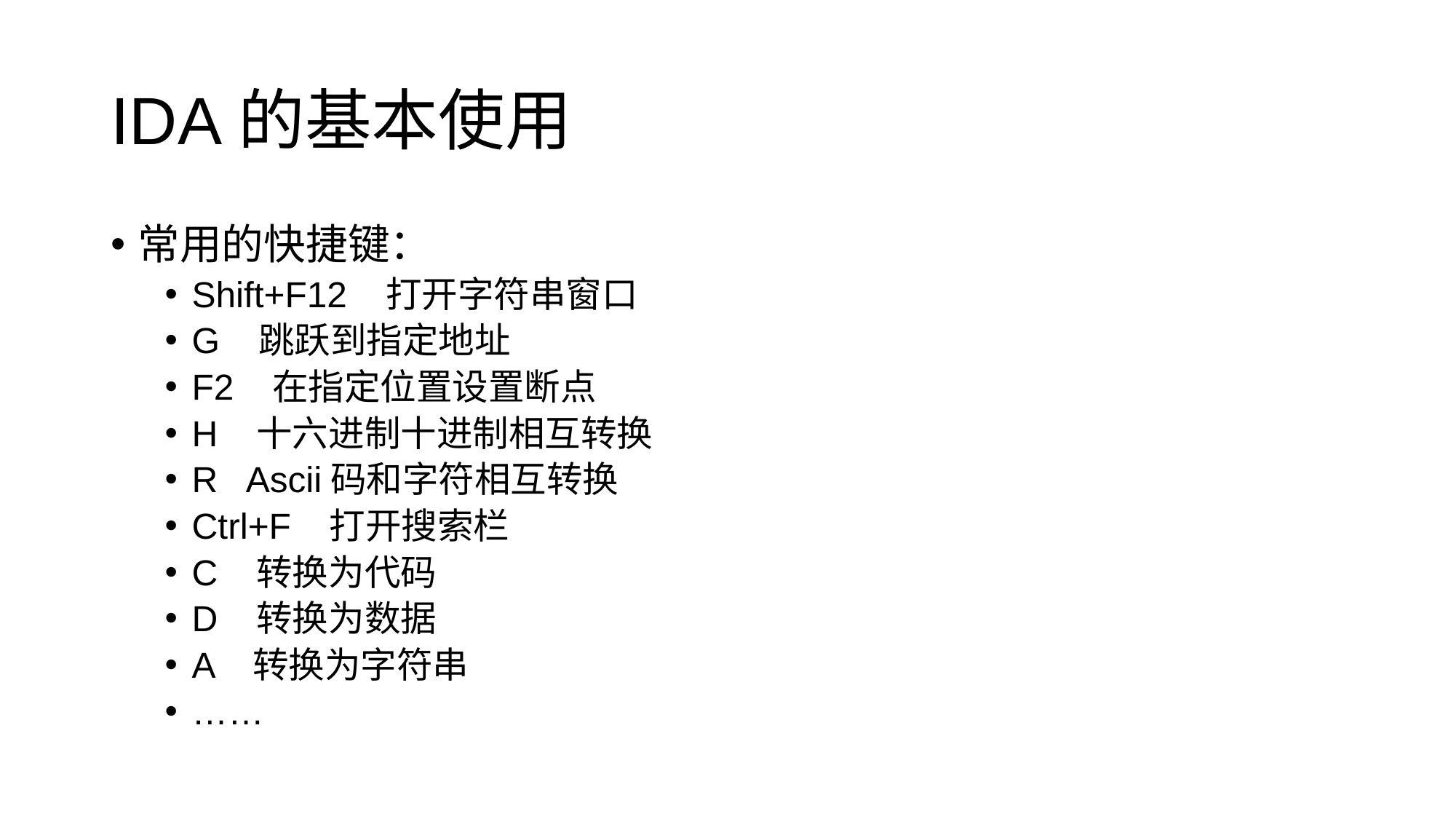

# IDA的基本使用
常用的快捷键：
Shift+F12   打开字符串窗口
G   跳跃到指定地址
F2   在指定位置设置断点
H   十六进制十进制相互转换
R   Ascii码和字符相互转换
Ctrl+F   打开搜索栏
C   转换为代码
D   转换为数据
A   转换为字符串
……